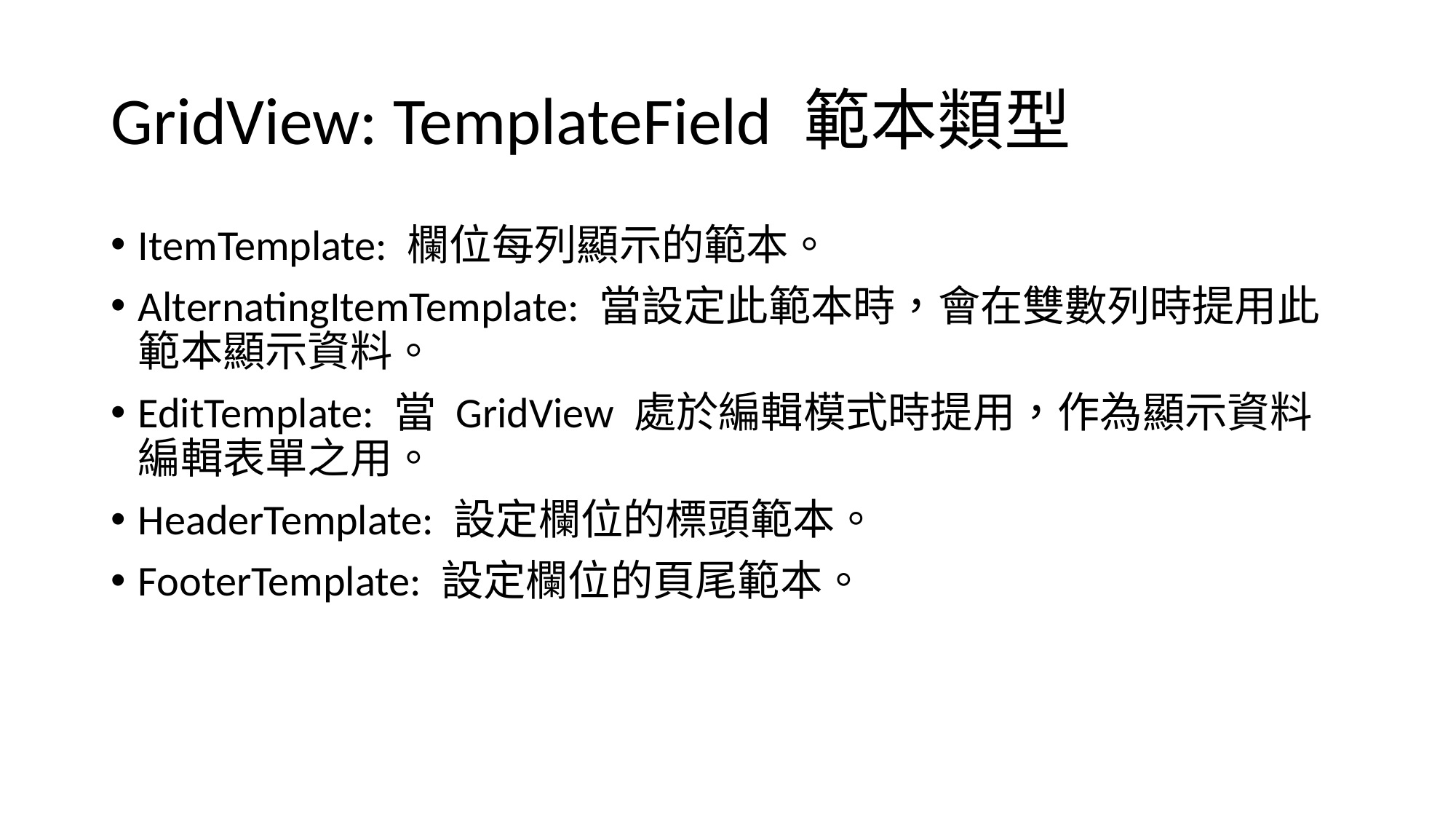

# GridView: TemplateField 範本類型
ItemTemplate: 欄位每列顯示的範本。
AlternatingItemTemplate: 當設定此範本時，會在雙數列時提用此範本顯示資料。
EditTemplate: 當 GridView 處於編輯模式時提用，作為顯示資料編輯表單之用。
HeaderTemplate: 設定欄位的標頭範本。
FooterTemplate: 設定欄位的頁尾範本。